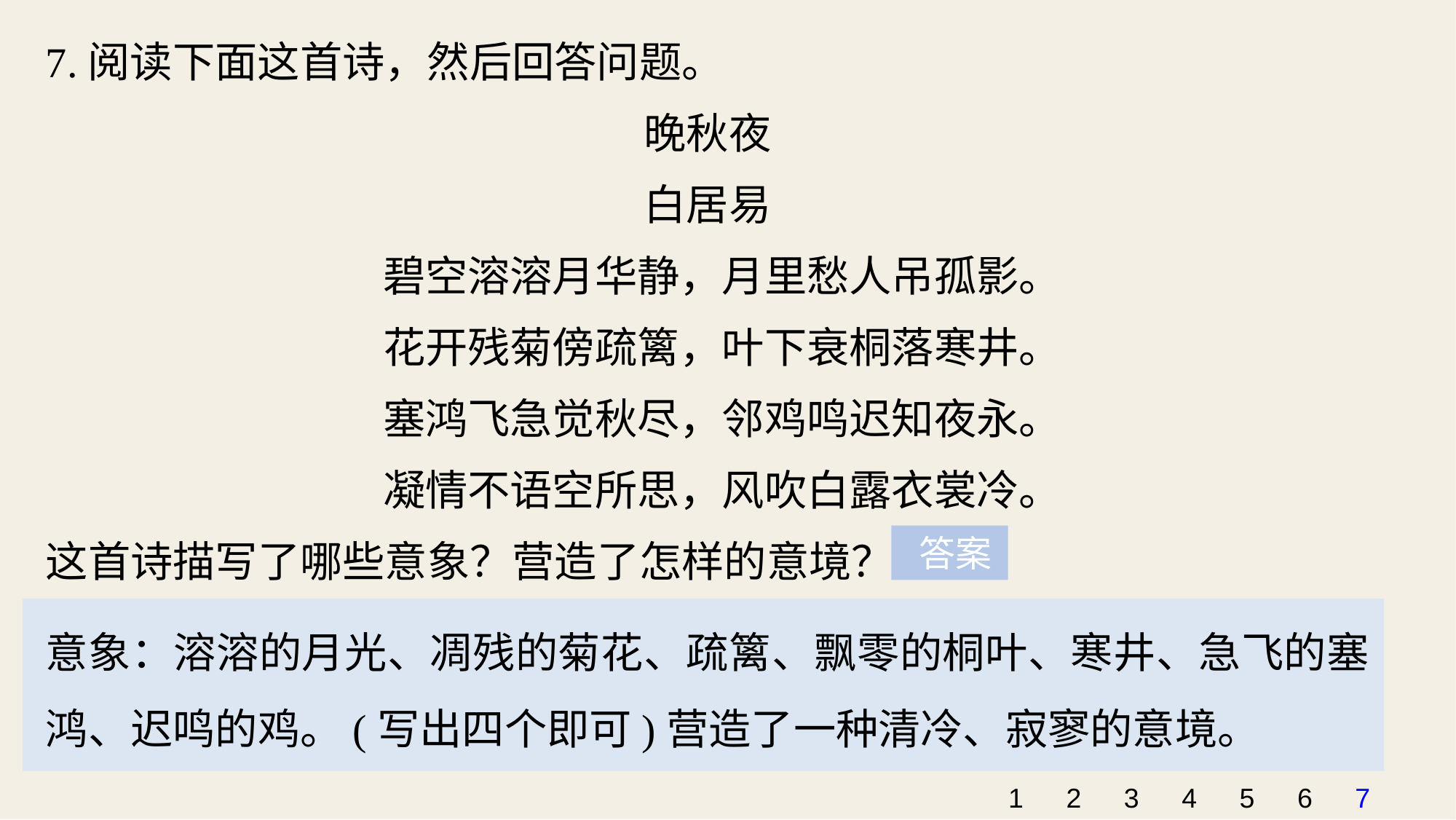

7.阅读下面这首诗，然后回答问题。
晚秋夜
白居易
  碧空溶溶月华静，月里愁人吊孤影。
  花开残菊傍疏篱，叶下衰桐落寒井。
  塞鸿飞急觉秋尽，邻鸡鸣迟知夜永。
  凝情不语空所思，风吹白露衣裳冷。
这首诗描写了哪些意象？营造了怎样的意境？
 答案
意象：溶溶的月光、凋残的菊花、疏篱、飘零的桐叶、寒井、急飞的塞鸿、迟鸣的鸡。(写出四个即可)营造了一种清冷、寂寥的意境。

1
2
3
4
5
6
7